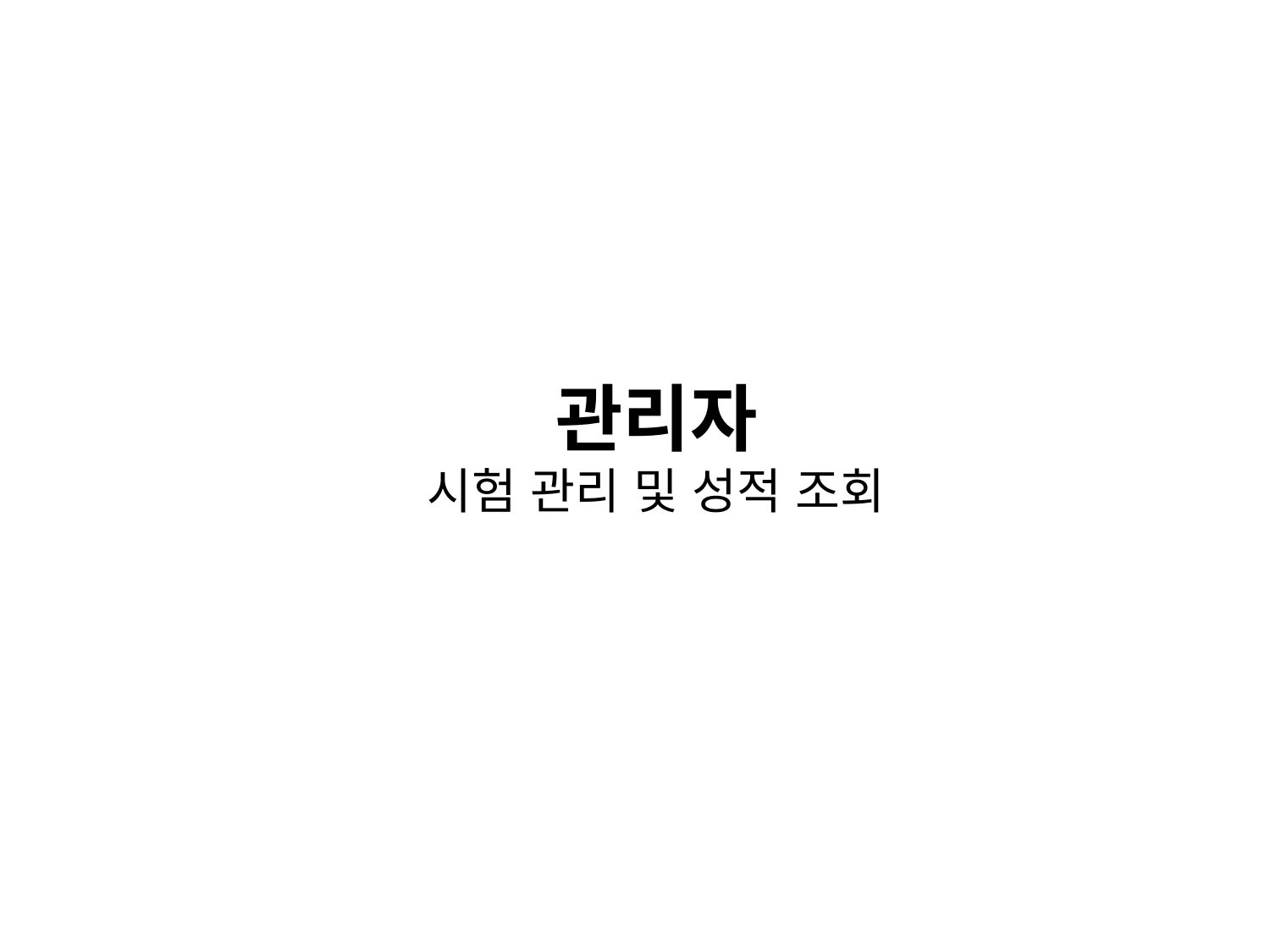

# 관리자 시험 관리 및 성적 조회